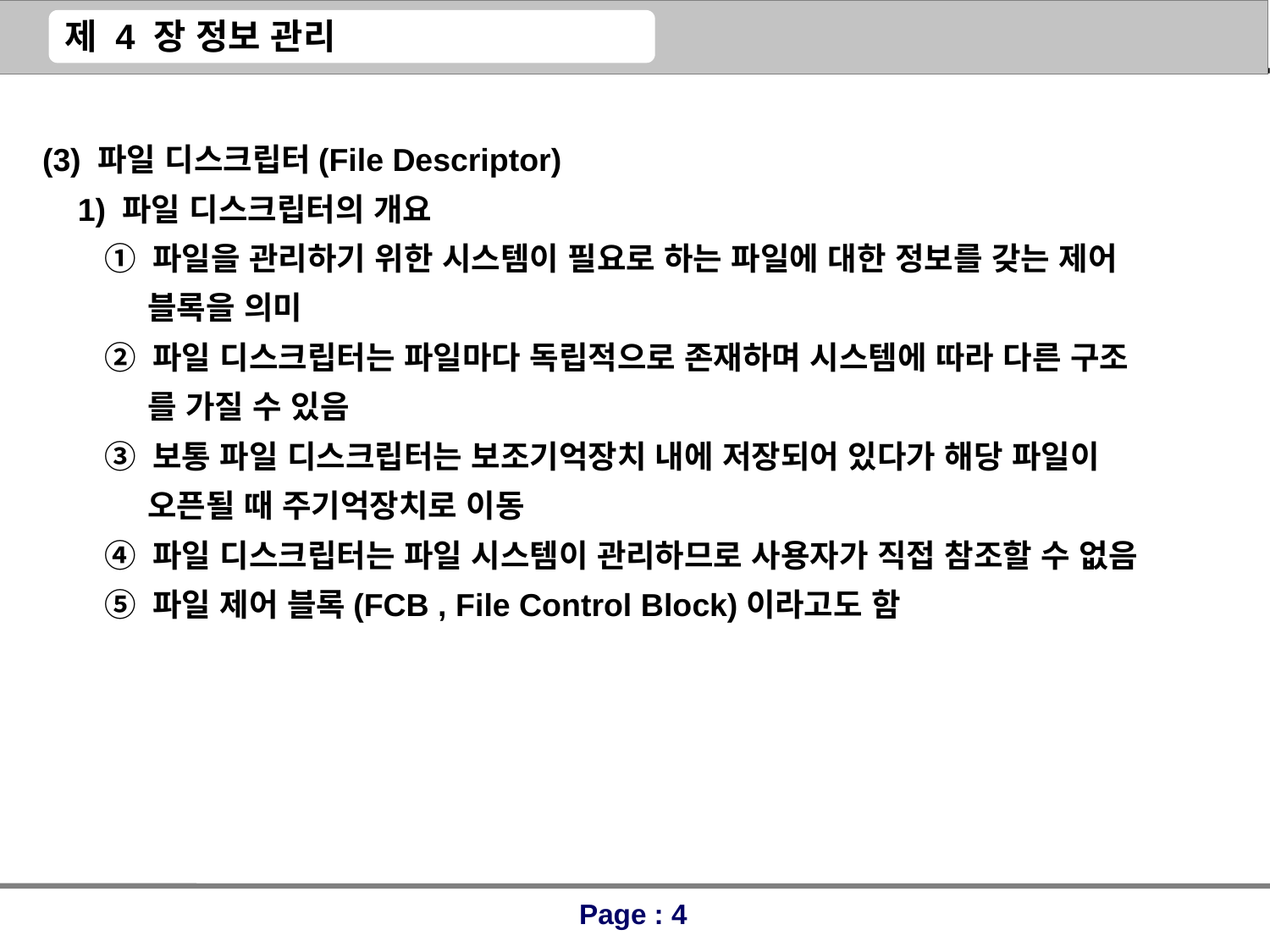

(3) 파일 디스크립터(File Descriptor)
    1) 파일 디스크립터의 개요
       ① 파일을 관리하기 위한 시스템이 필요로 하는 파일에 대한 정보를 갖는 제어
           블록을 의미
       ② 파일 디스크립터는 파일마다 독립적으로 존재하며 시스템에 따라 다른 구조
           를 가질 수 있음
       ③ 보통 파일 디스크립터는 보조기억장치 내에 저장되어 있다가 해당 파일이
           오픈될 때 주기억장치로 이동
       ④ 파일 디스크립터는 파일 시스템이 관리하므로 사용자가 직접 참조할 수 없음
       ⑤ 파일 제어 블록(FCB , File Control Block)이라고도 함
Page : 4